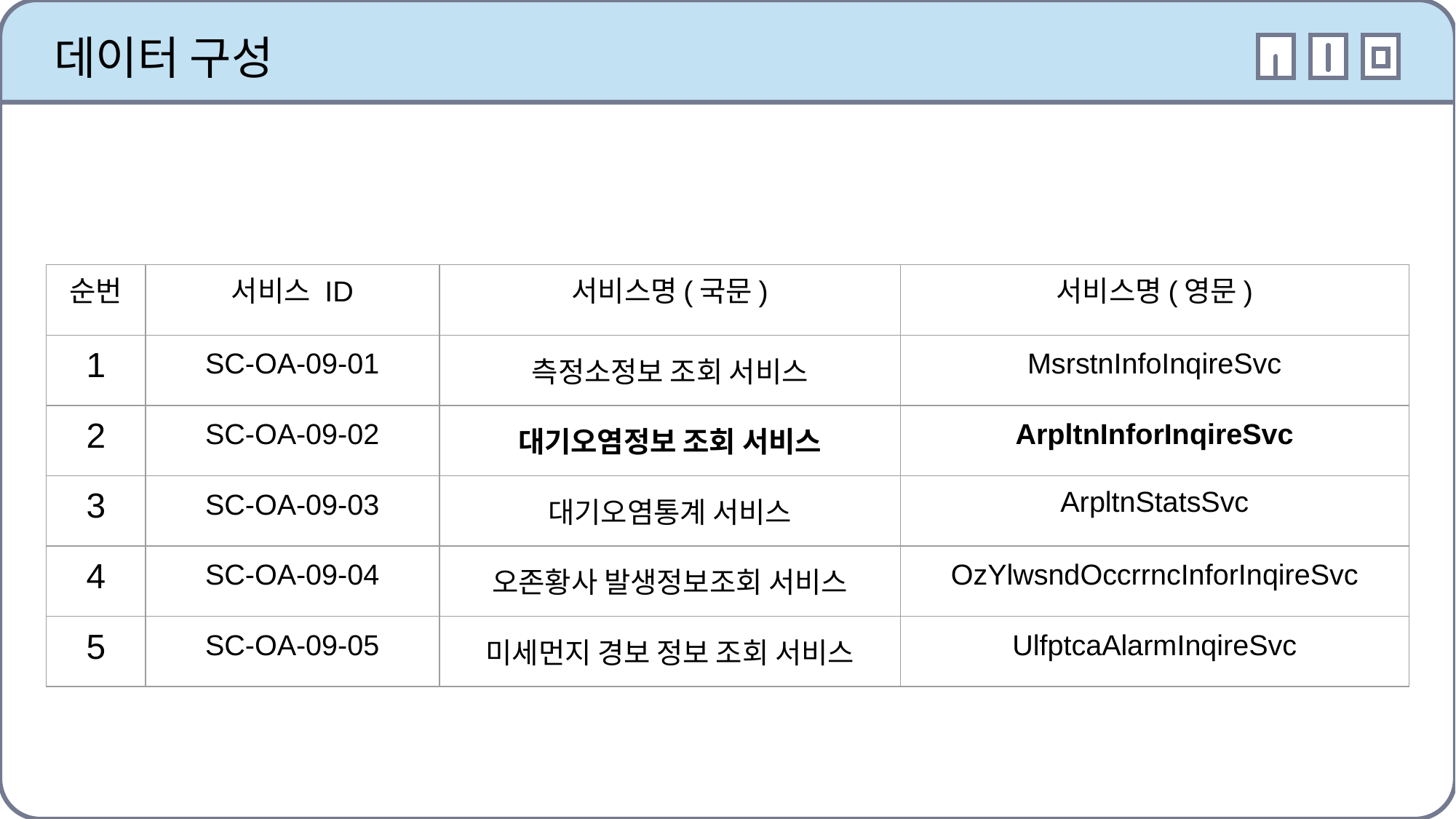

데이터 구성
오늘 사용한 색상은?
| 순번 | 서비스 ID | 서비스명(국문) | 서비스명(영문) |
| --- | --- | --- | --- |
| 1 | SC-OA-09-01 | 측정소정보 조회 서비스 | MsrstnInfoInqireSvc |
| 2 | SC-OA-09-02 | 대기오염정보 조회 서비스 | ArpltnInforInqireSvc |
| 3 | SC-OA-09-03 | 대기오염통계 서비스 | ArpltnStatsSvc |
| 4 | SC-OA-09-04 | 오존황사 발생정보조회 서비스 | OzYlwsndOccrrncInforInqireSvc |
| 5 | SC-OA-09-05 | 미세먼지 경보 정보 조회 서비스 | UlfptcaAlarmInqireSvc |